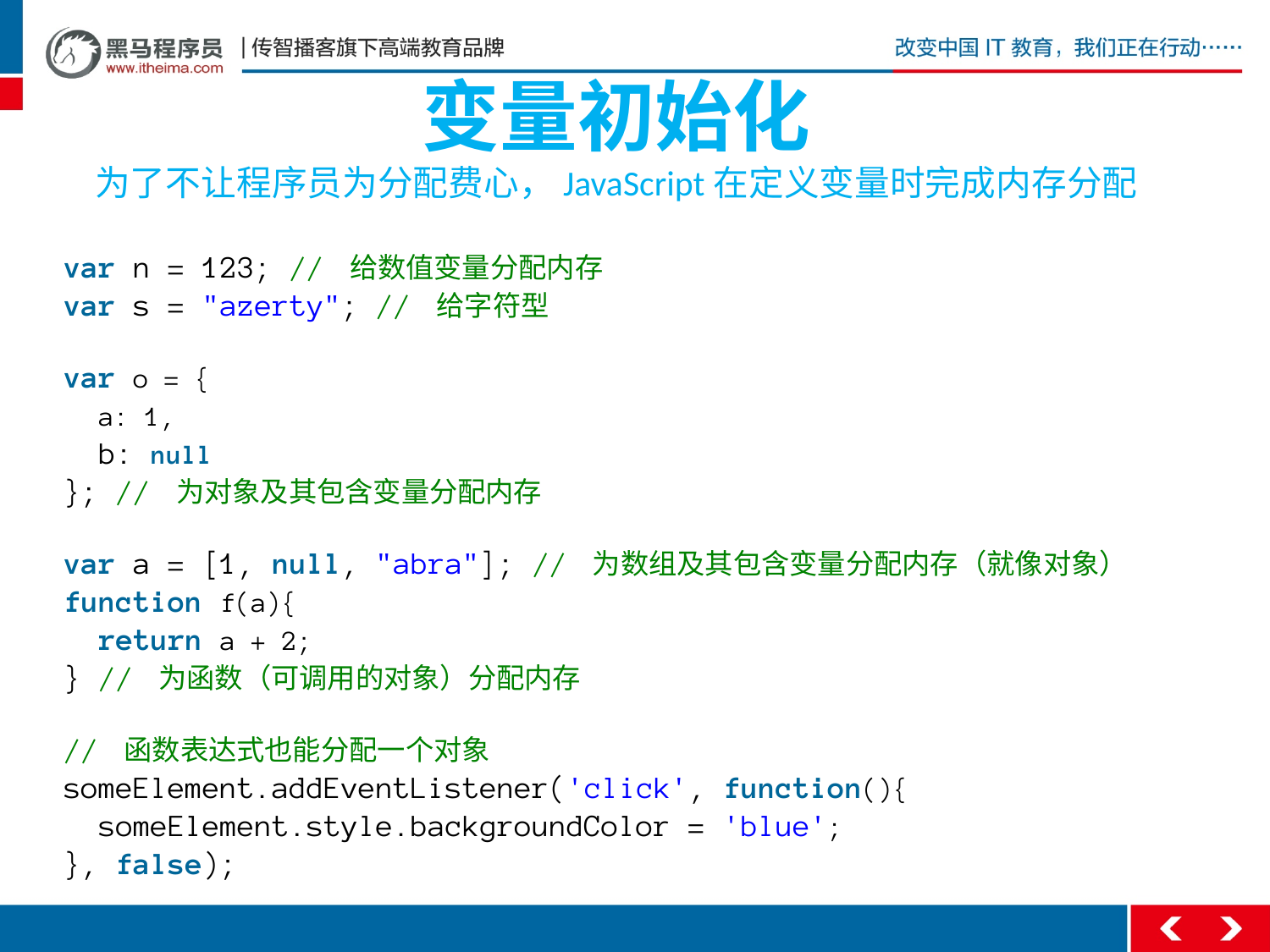

# 变量初始化 为了不让程序员为分配费心，JavaScript在定义变量时完成内存分配
var n = 123; // 给数值变量分配内存
var s = "azerty"; // 给字符型

var o = {
  a: 1,
  b: null
}; // 为对象及其包含变量分配内存

var a = [1, null, "abra"]; // 为数组及其包含变量分配内存（就像对象）
function f(a){
  return a + 2;
} // 为函数（可调用的对象）分配内存

// 函数表达式也能分配一个对象
someElement.addEventListener('click', function(){
  someElement.style.backgroundColor = 'blue';
}, false);